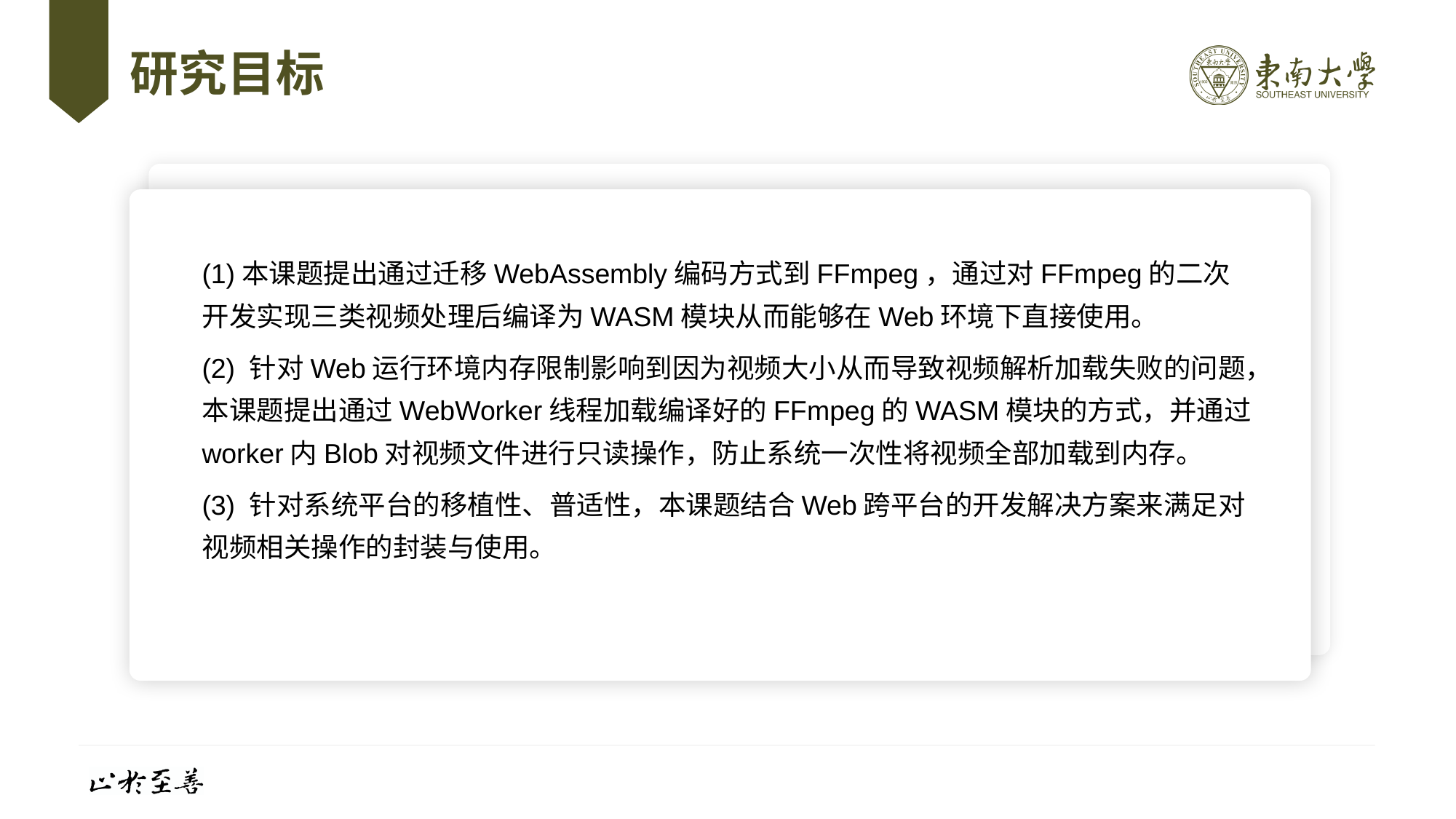

# 研究目标

(1)本课题提出通过迁移WebAssembly编码方式到FFmpeg，通过对FFmpeg的二次开发实现三类视频处理后编译为WASM模块从而能够在Web环境下直接使用。
(2) 针对Web运行环境内存限制影响到因为视频大小从而导致视频解析加载失败的问题，本课题提出通过WebWorker线程加载编译好的FFmpeg的WASM模块的方式，并通过worker内Blob对视频文件进行只读操作，防止系统一次性将视频全部加载到内存。
(3) 针对系统平台的移植性、普适性，本课题结合Web跨平台的开发解决方案来满足对视频相关操作的封装与使用。

12